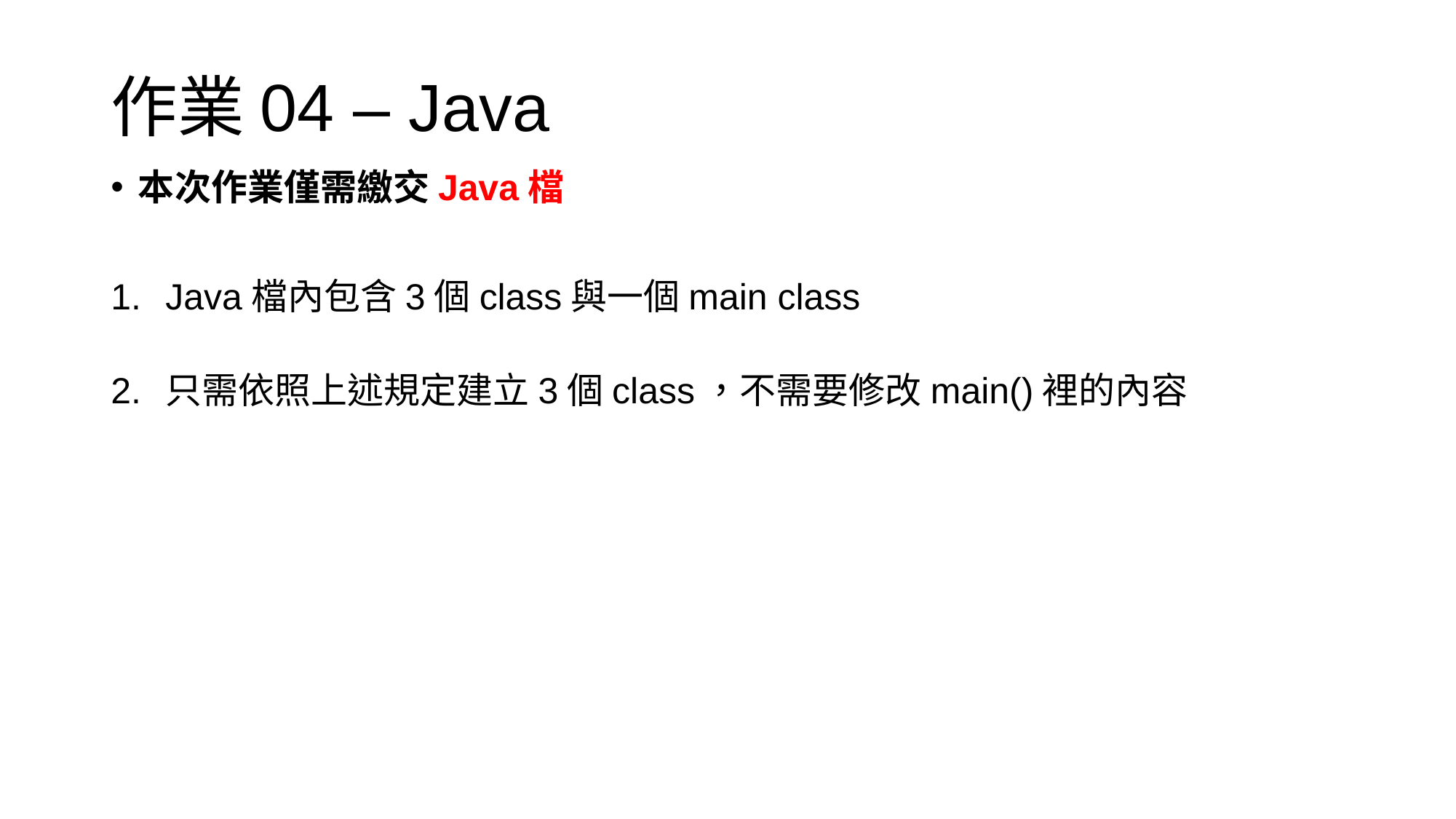

# 作業04 – Java
本次作業僅需繳交Java檔

Java檔內包含3個class與一個main class
只需依照上述規定建立3個class，不需要修改main()裡的內容